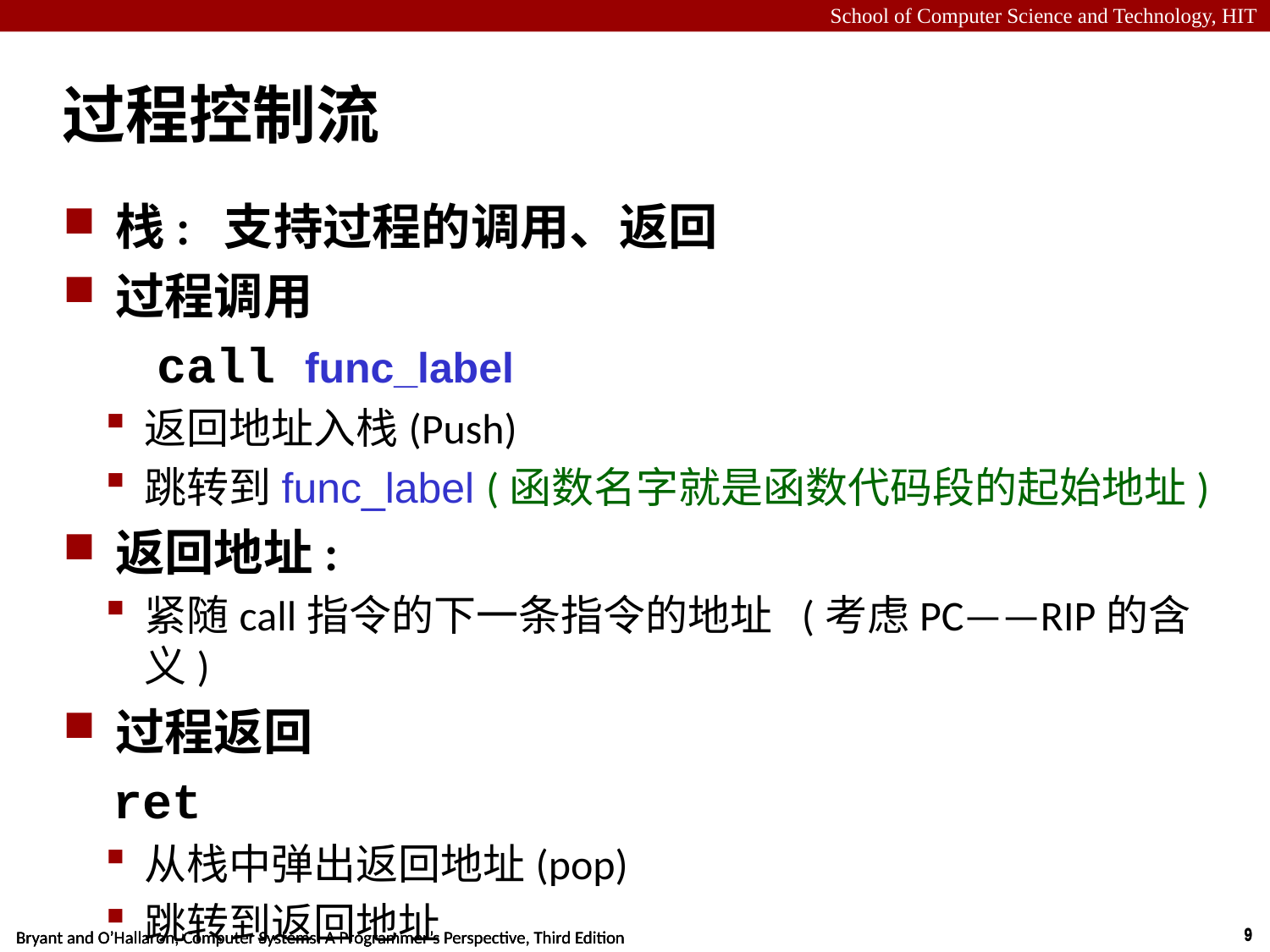

# 过程控制流
栈:  支持过程的调用、返回
过程调用
   call func_label
返回地址入栈(Push)
跳转到func_label (函数名字就是函数代码段的起始地址)
返回地址:
紧随call指令的下一条指令的地址  (考虑PC——RIP的含义)
过程返回
    ret
从栈中弹出返回地址(pop)
跳转到返回地址